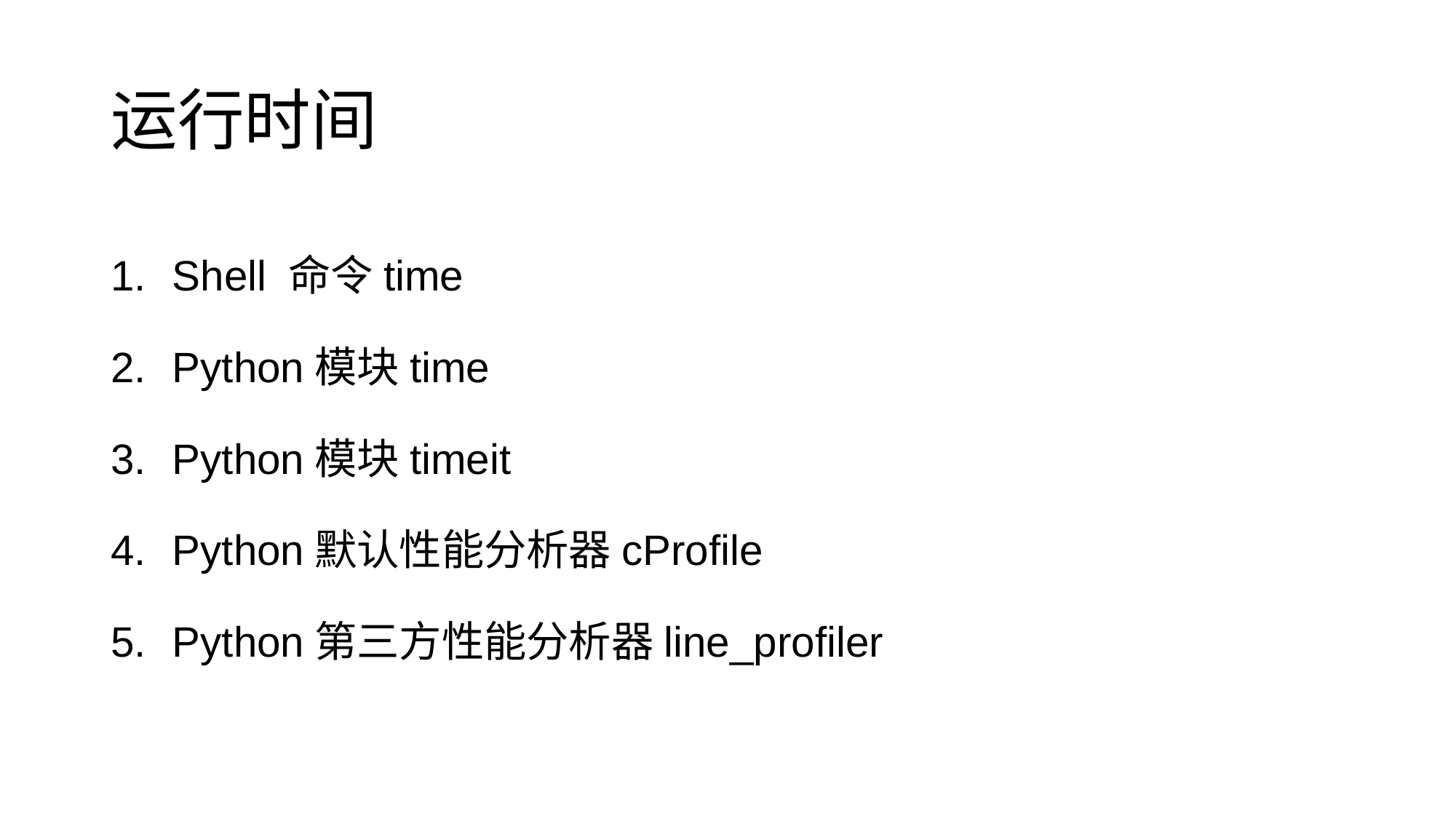

# 运行时间
Shell 命令time
Python模块time
Python模块timeit
Python默认性能分析器cProfile
Python第三方性能分析器line_profiler